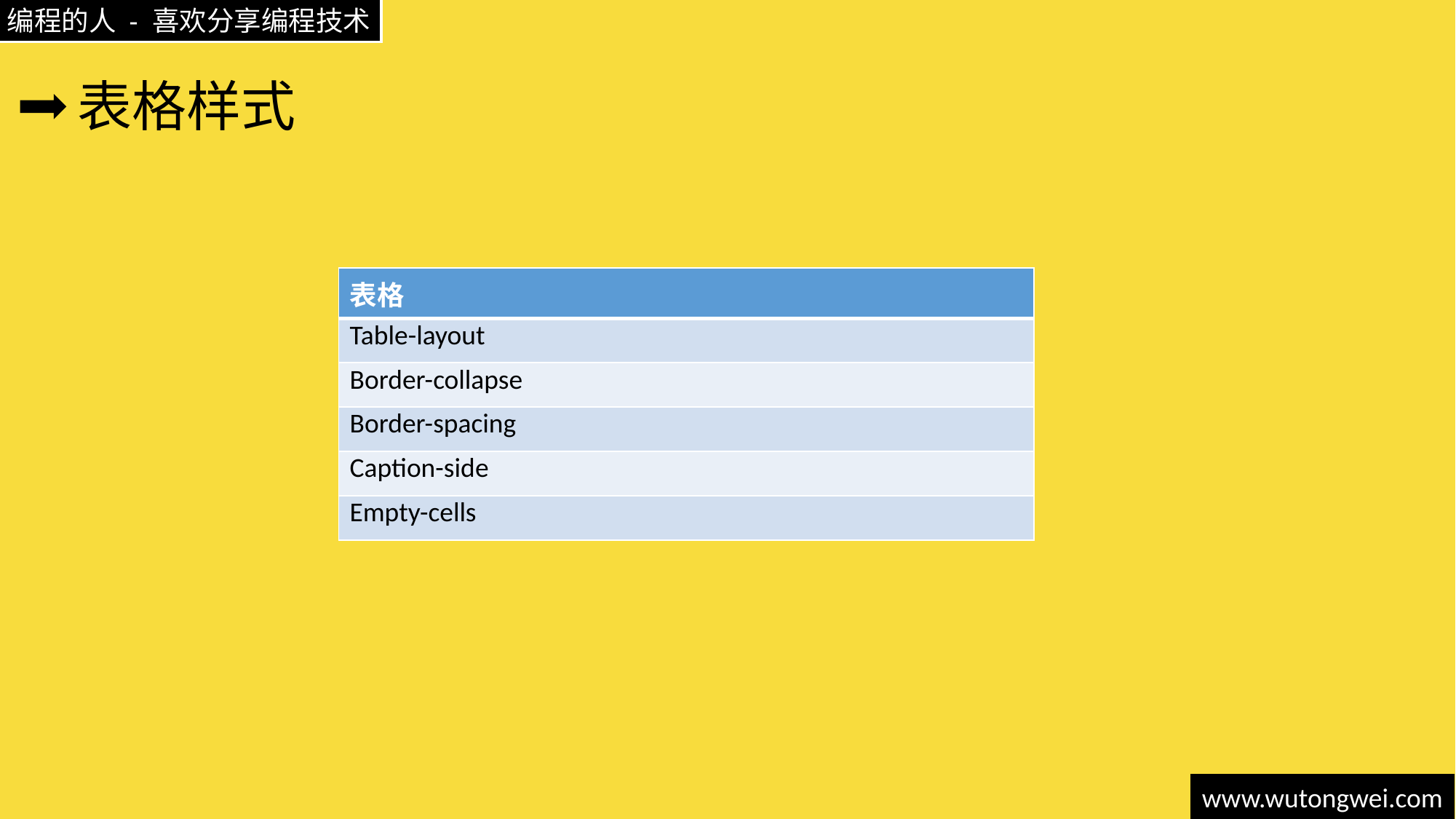

# 表格样式
| 表格 |
| --- |
| Table-layout |
| Border-collapse |
| Border-spacing |
| Caption-side |
| Empty-cells |